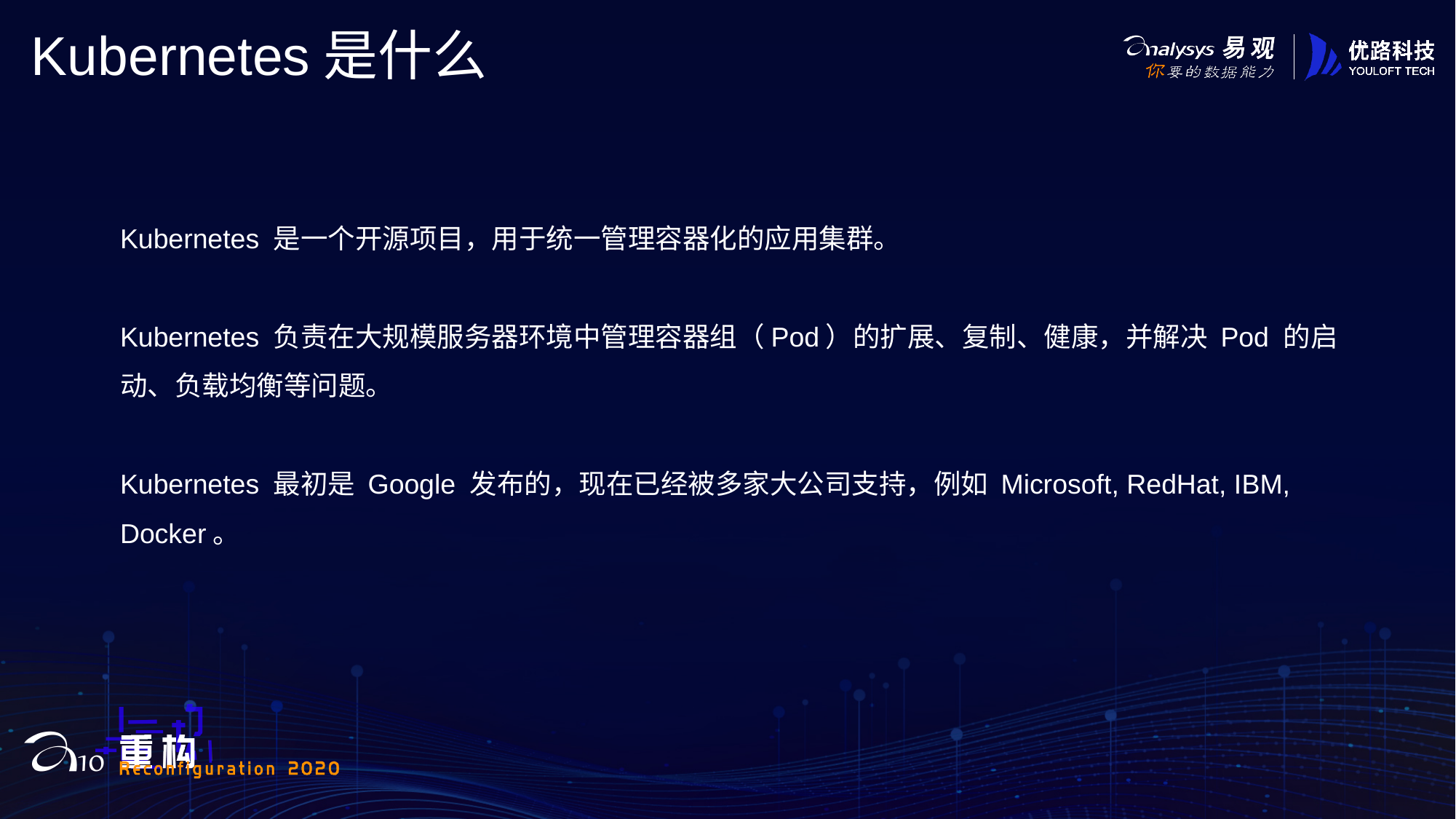

# Kubernetes是什么
Kubernetes 是一个开源项目，用于统一管理容器化的应用集群。

Kubernetes 负责在大规模服务器环境中管理容器组（Pod）的扩展、复制、健康，并解决 Pod 的启动、负载均衡等问题。

Kubernetes 最初是 Google 发布的，现在已经被多家大公司支持，例如 Microsoft, RedHat, IBM, Docker。